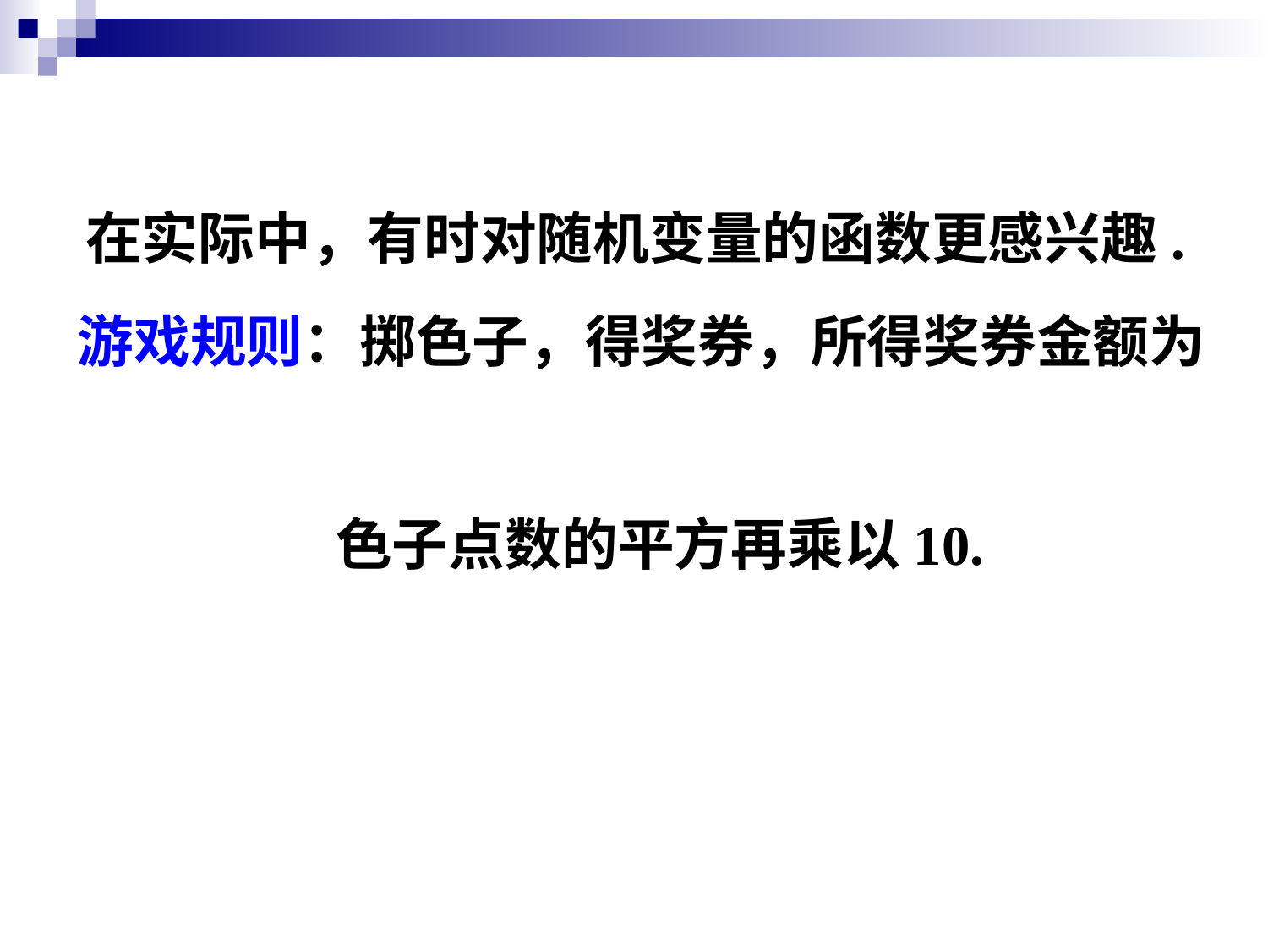

在实际中，有时对随机变量的函数更感兴趣.
问题的提出
游戏规则：掷色子，得奖券，所得奖券金额为
                   色子点数的平方再乘以10.